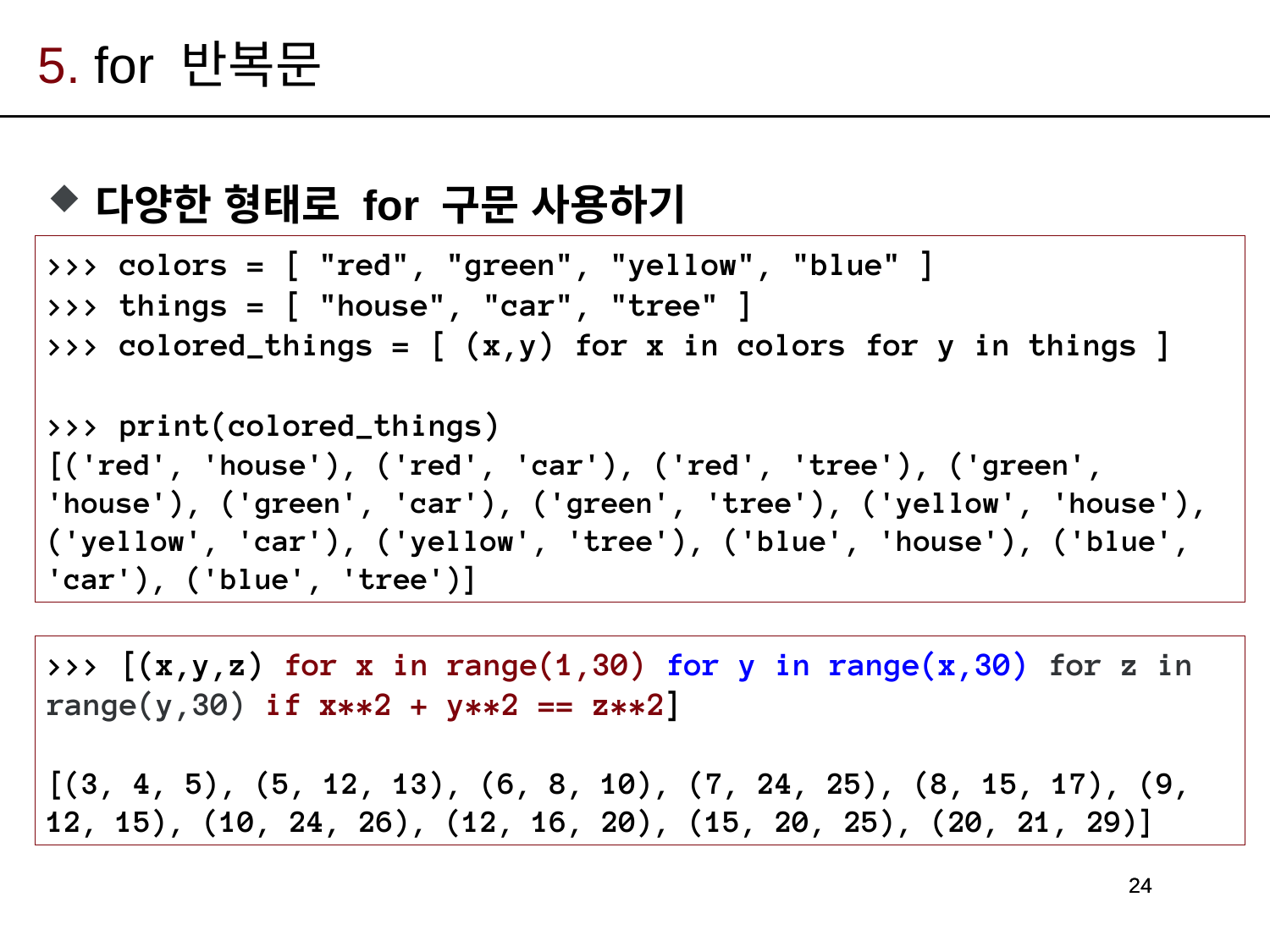

# 5. for 반복문
다양한 형태로 for 구문 사용하기

>>> colors = [ "red", "green", "yellow", "blue" ]
>>> things = [ "house", "car", "tree" ]
>>> colored_things = [ (x,y) for x in colors for y in things ]

>>> print(colored_things)
[('red', 'house'), ('red', 'car'), ('red', 'tree'), ('green', 'house'), ('green', 'car'), ('green', 'tree'), ('yellow', 'house'), ('yellow', 'car'), ('yellow', 'tree'), ('blue', 'house'), ('blue', 'car'), ('blue', 'tree')]
>>> [(x,y,z) for x in range(1,30) for y in range(x,30) for z in range(y,30) if x**2 + y**2 == z**2]

[(3, 4, 5), (5, 12, 13), (6, 8, 10), (7, 24, 25), (8, 15, 17), (9, 12, 15), (10, 24, 26), (12, 16, 20), (15, 20, 25), (20, 21, 29)]
24
24